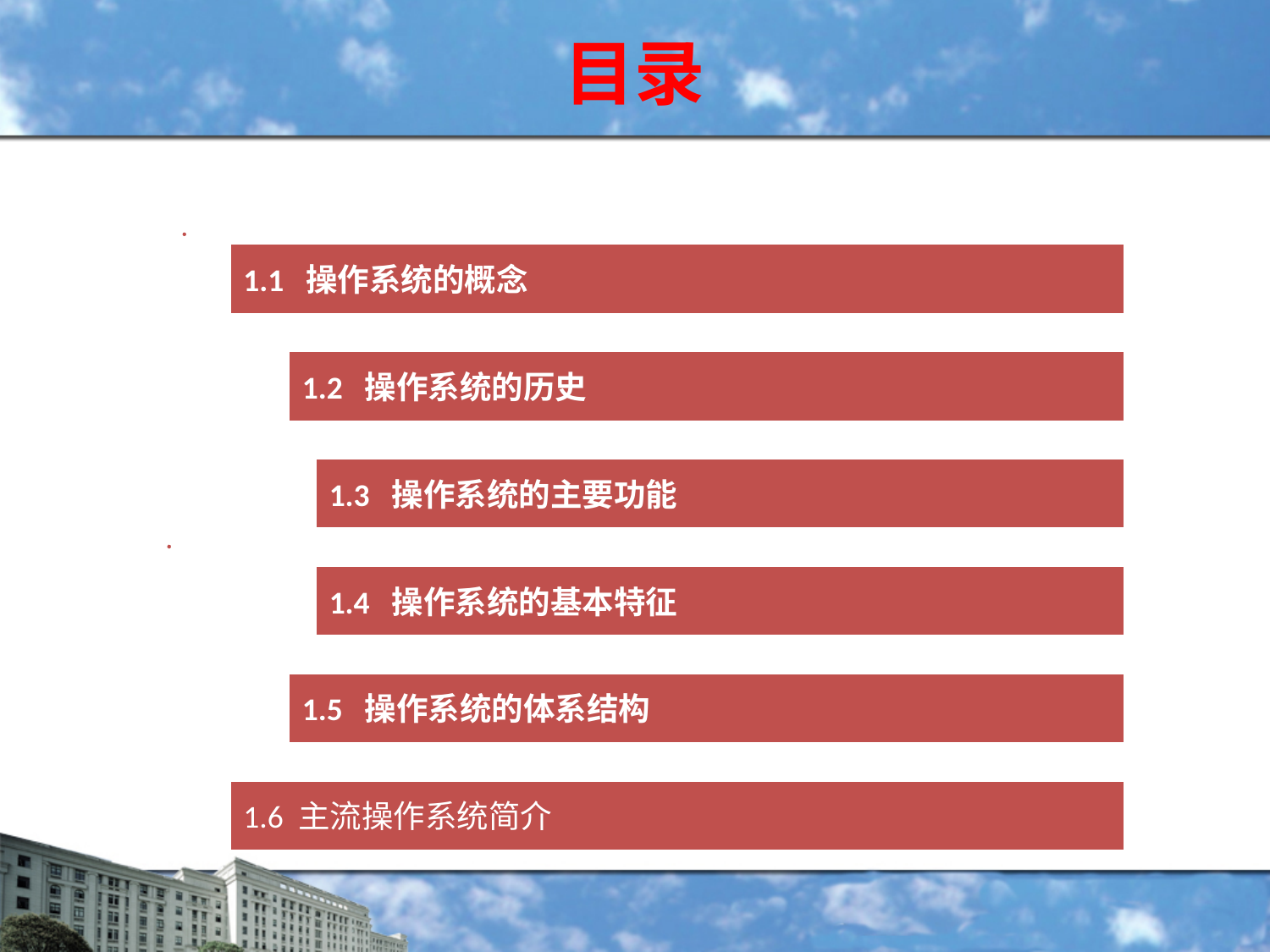

# 目录
1.1  操作系统的概念
1.2  操作系统的历史
1.3  操作系统的主要功能
1.4  操作系统的基本特征
1.5  操作系统的体系结构
1.6 主流操作系统简介